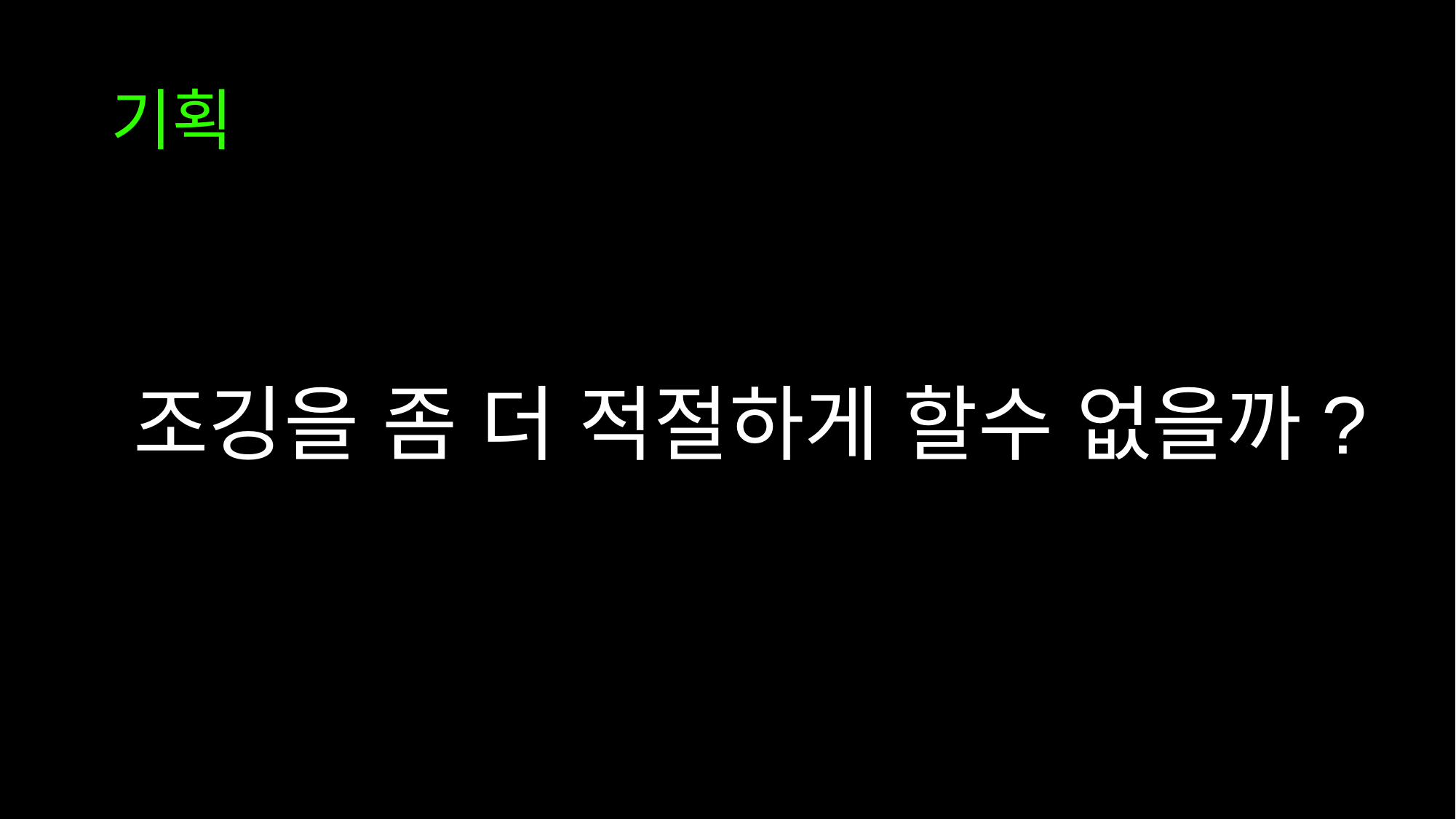

# 기획
조깅을 좀 더 적절하게 할수 없을까?